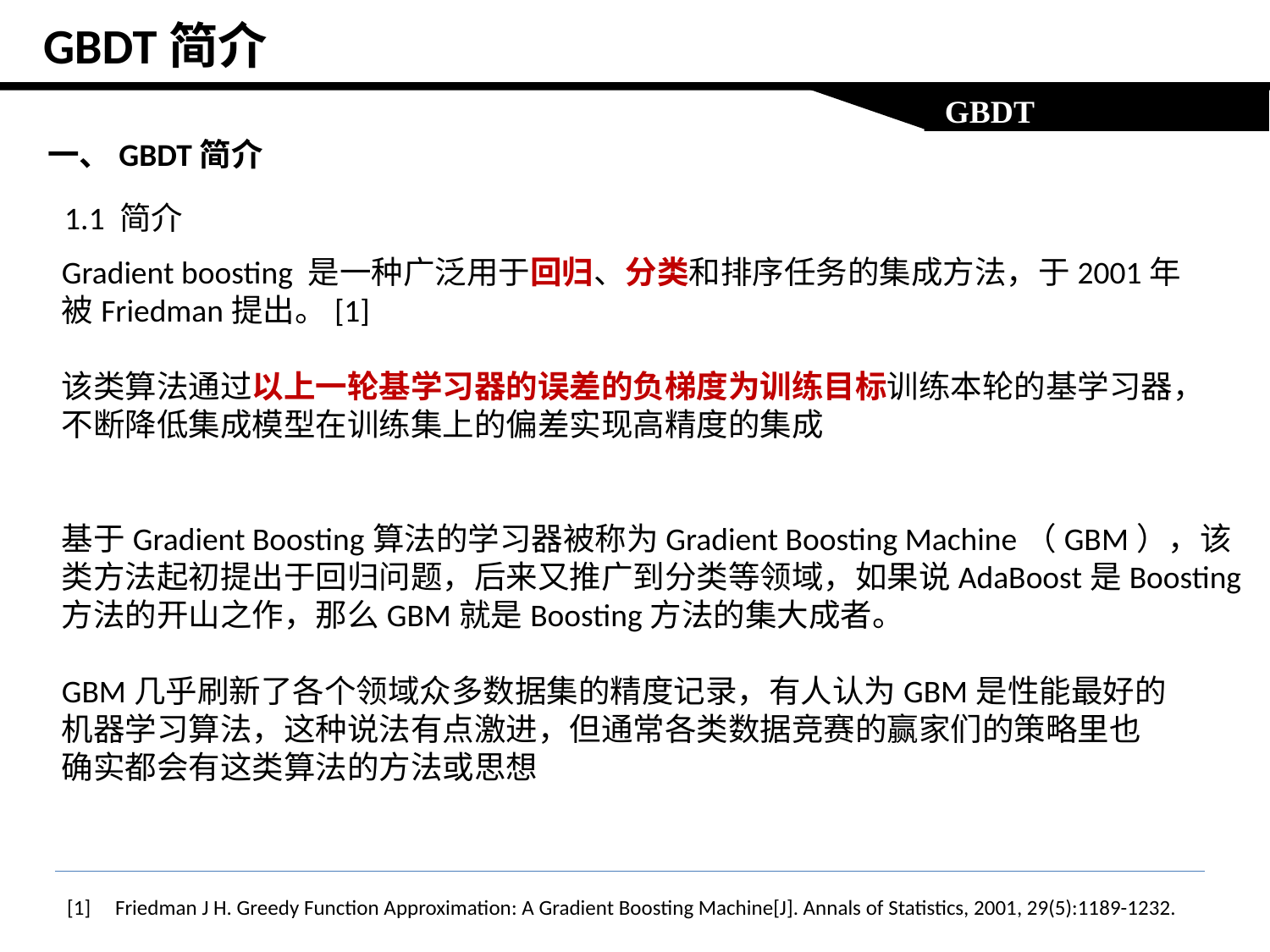

GBDT简介

 GBDT
一、GBDT简介
1.1 简介
Gradient boosting 是一种广泛用于回归、分类和排序任务的集成方法，于2001年
被Friedman提出。[1]

该类算法通过以上一轮基学习器的误差的负梯度为训练目标训练本轮的基学习器，
不断降低集成模型在训练集上的偏差实现高精度的集成

基于Gradient Boosting算法的学习器被称为Gradient Boosting Machine（GBM），该
类方法起初提出于回归问题，后来又推广到分类等领域，如果说AdaBoost是Boosting
方法的开山之作，那么GBM就是Boosting方法的集大成者。

GBM几乎刷新了各个领域众多数据集的精度记录，有人认为GBM是性能最好的
机器学习算法，这种说法有点激进，但通常各类数据竞赛的赢家们的策略里也
确实都会有这类算法的方法或思想
[1]     Friedman J H. Greedy Function Approximation: A Gradient Boosting Machine[J]. Annals of Statistics, 2001, 29(5):1189-1232.